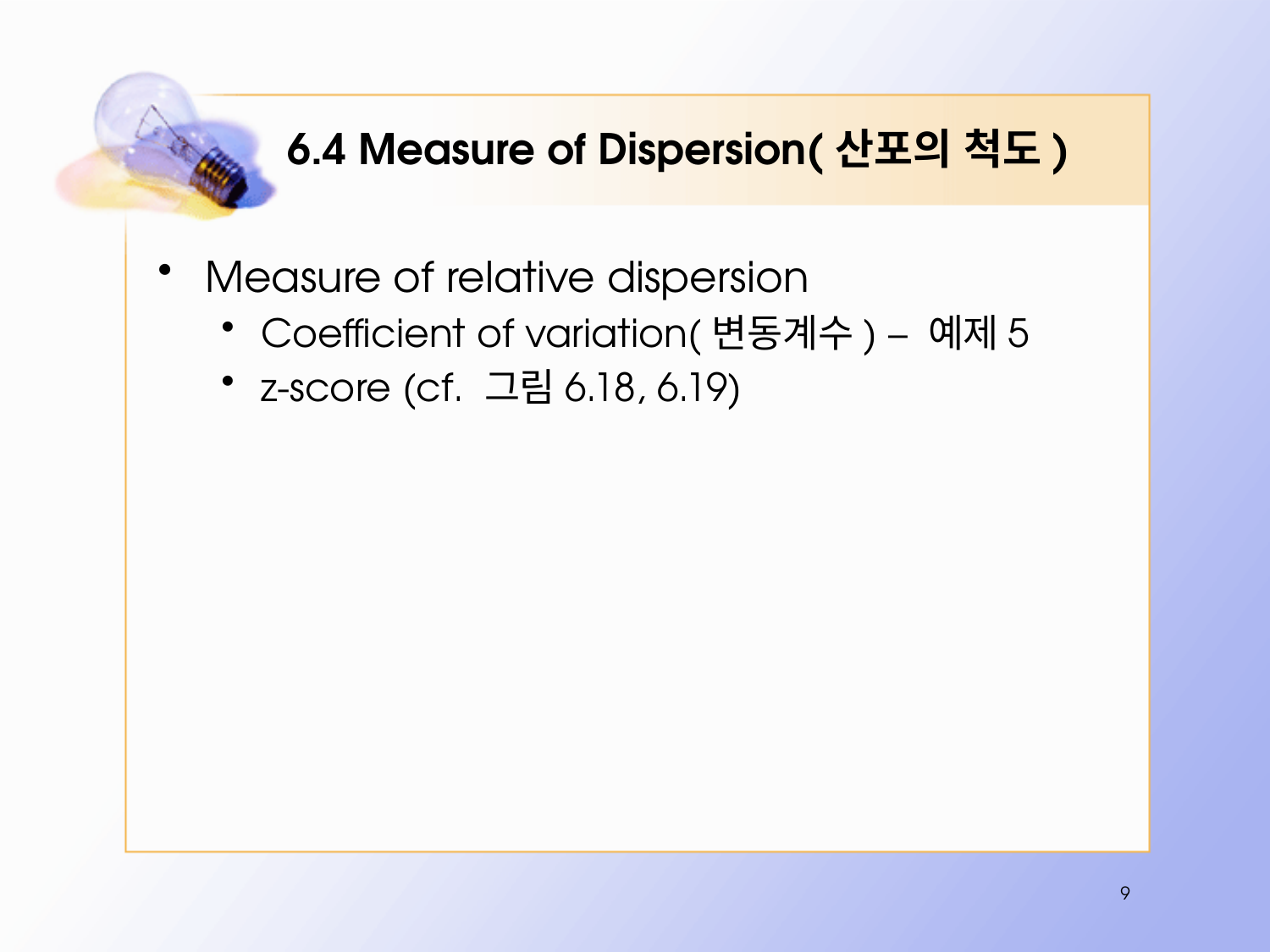

# 6.4 Measure of Dispersion(산포의 척도)
Measure of relative dispersion
Coefficient of variation(변동계수) – 예제5
z-score (cf. 그림6.18, 6.19)
9